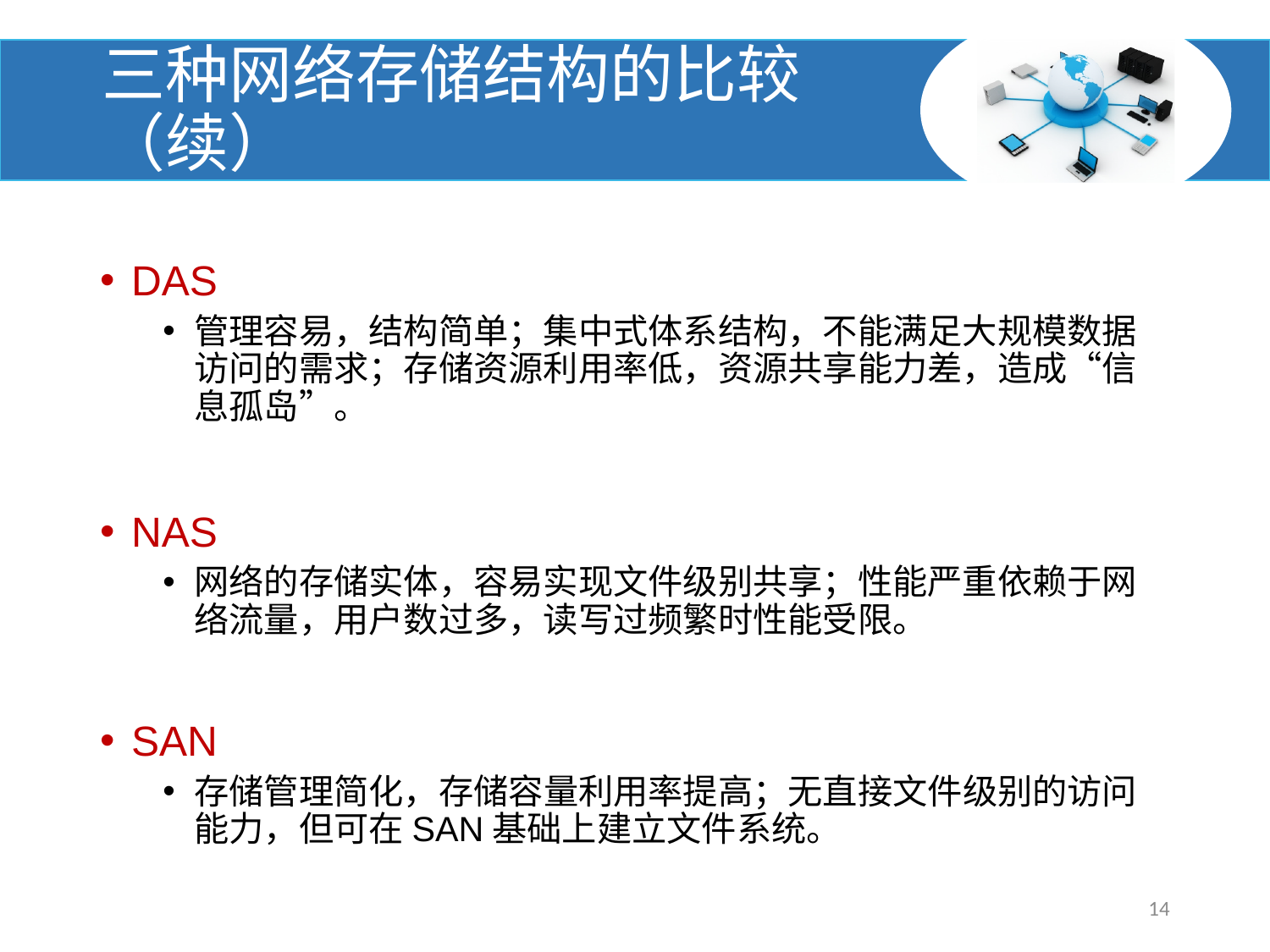

# 三种网络存储结构的比较（续）
DAS
管理容易，结构简单；集中式体系结构，不能满足大规模数据访问的需求；存储资源利用率低，资源共享能力差，造成“信息孤岛”。

NAS
网络的存储实体，容易实现文件级别共享；性能严重依赖于网络流量，用户数过多，读写过频繁时性能受限。

SAN
存储管理简化，存储容量利用率提高；无直接文件级别的访问能力，但可在SAN基础上建立文件系统。

14